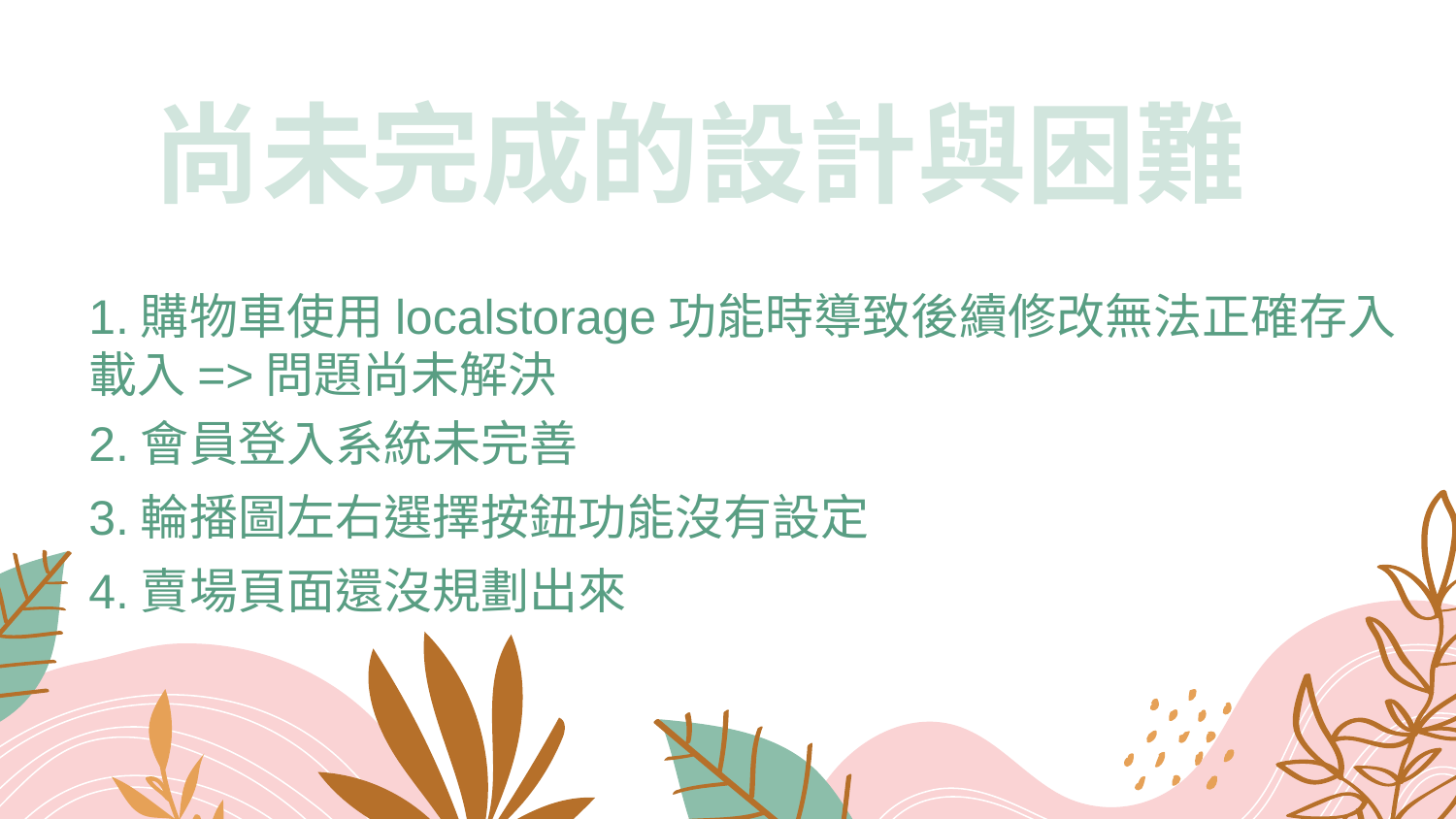

# 尚未完成的設計與困難
1.購物車使用localstorage功能時導致後續修改無法正確存入載入=>問題尚未解決
2.會員登入系統未完善
3.輪播圖左右選擇按鈕功能沒有設定
4.賣場頁面還沒規劃出來